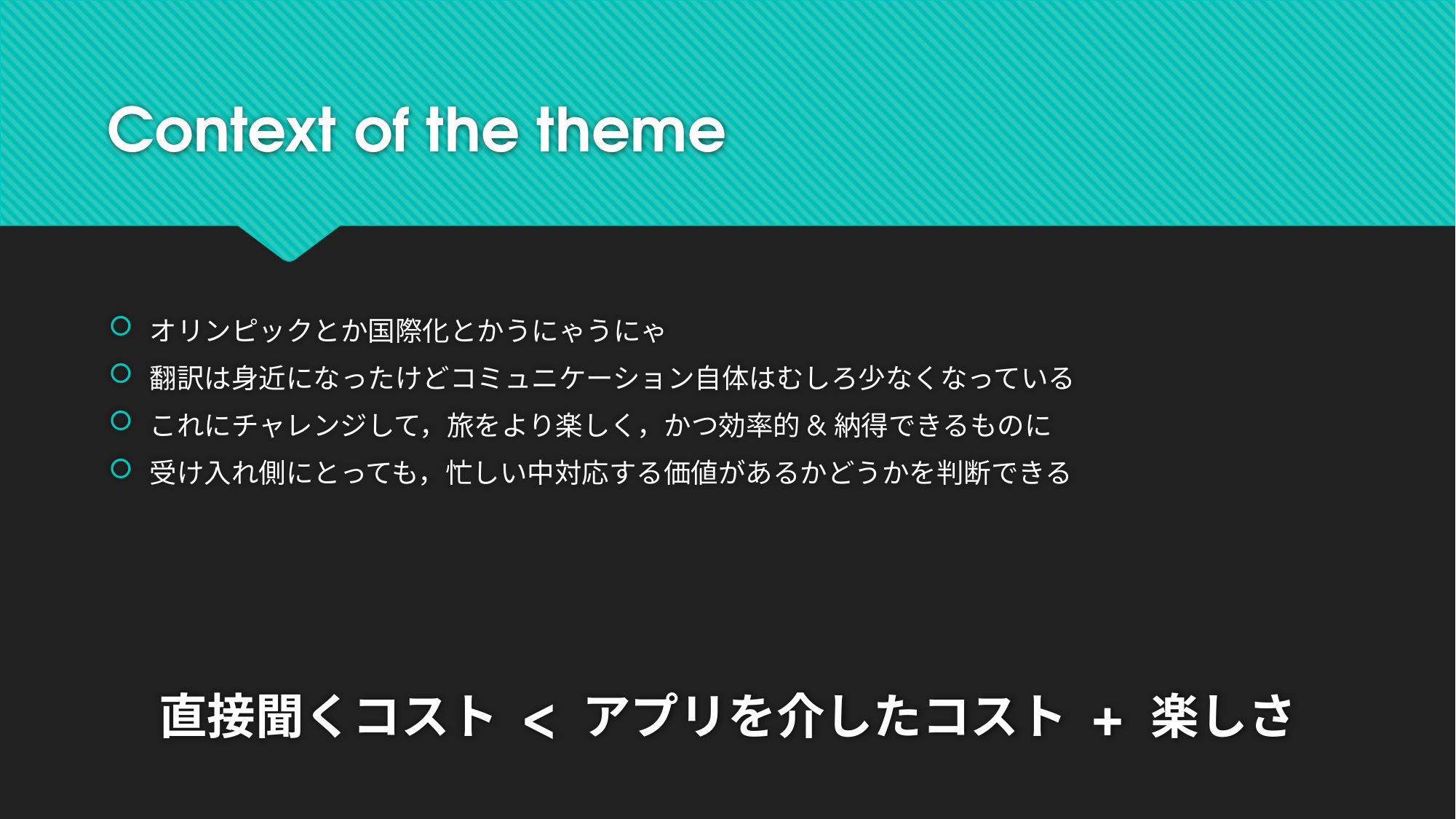

# Context of the theme
オリンピックとか国際化とかうにゃうにゃ
翻訳は身近になったけどコミュニケーション自体はむしろ少なくなっている
これにチャレンジして，旅をより楽しく，かつ効率的&納得できるものに
受け入れ側にとっても，忙しい中対応する価値があるかどうかを判断できる
直接聞くコスト < アプリを介したコスト + 楽しさ